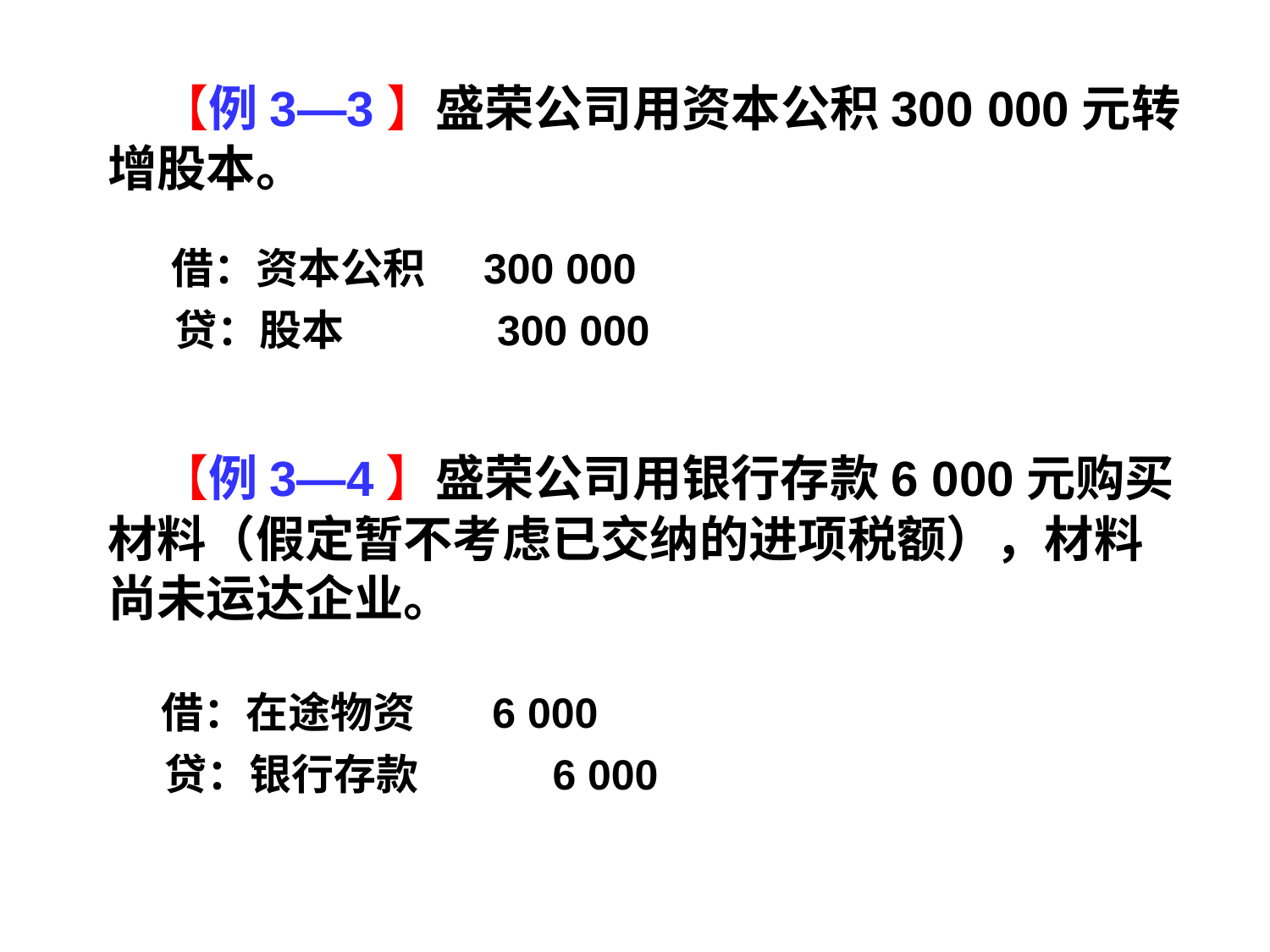

【例3—3】盛荣公司用资本公积300 000元转增股本。
    借：资本公积     300 000
      贷：股本               300 000
   【例3—4】盛荣公司用银行存款6 000元购买材料（假定暂不考虑已交纳的进项税额），材料尚未运达企业。
    借：在途物资       6 000
      贷：银行存款             6 000

36